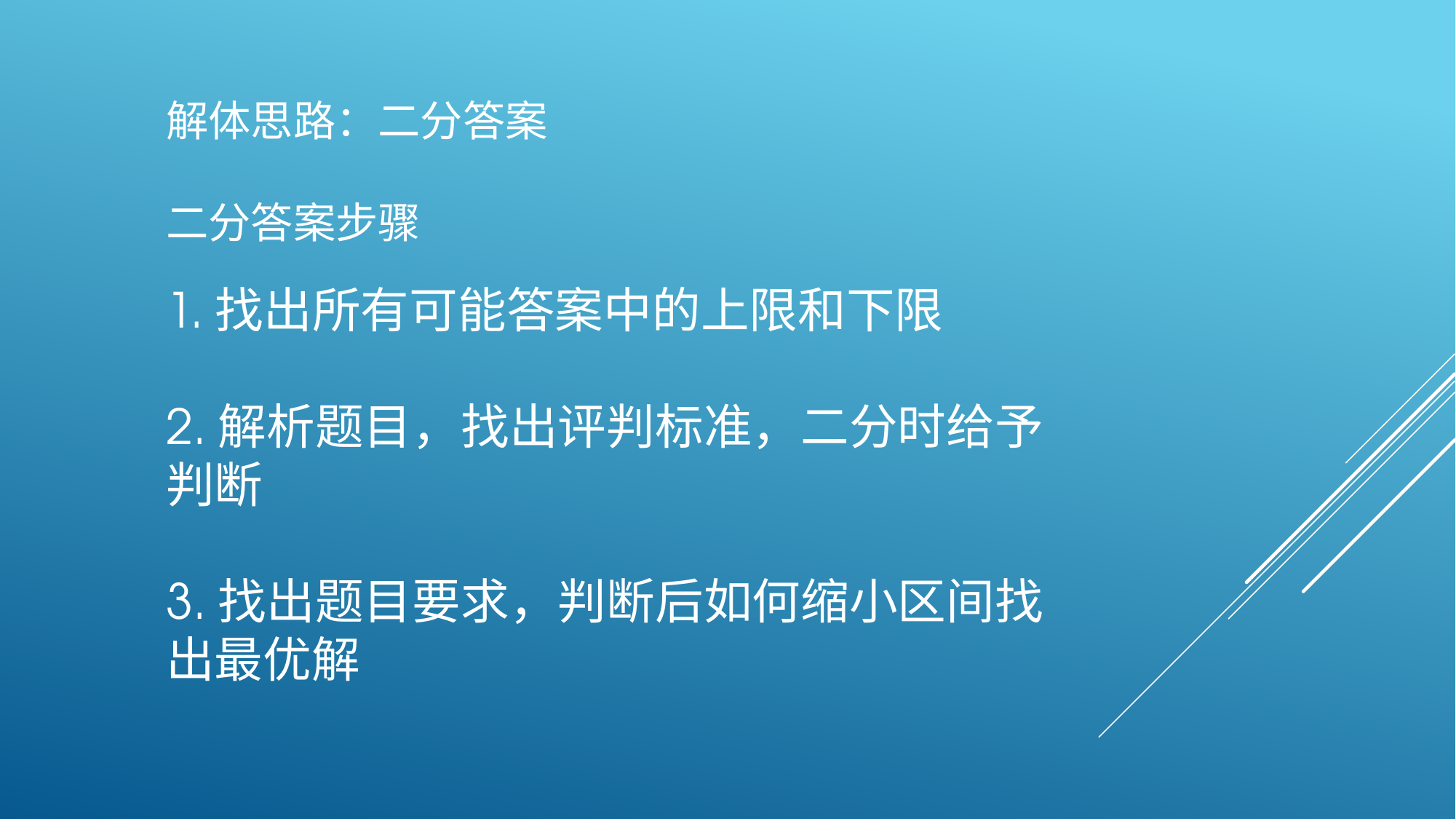

解体思路：二分答案

二分答案步骤

1.找出所有可能答案中的上限和下限

2.解析题目，找出评判标准，二分时给予判断

3.找出题目要求，判断后如何缩小区间找出最优解